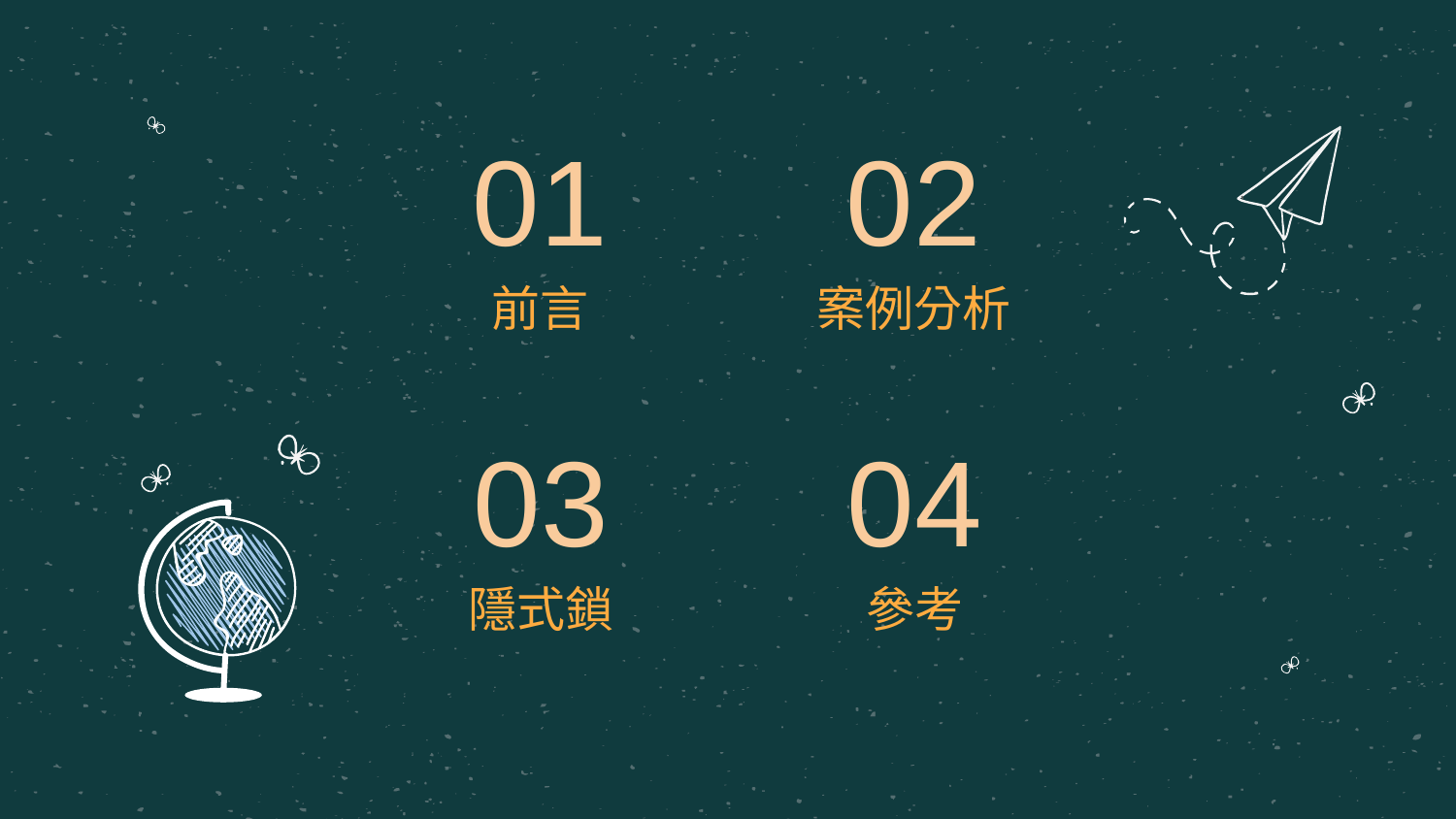

01
02
案例分析
# 前言
03
04
隱式鎖
參考